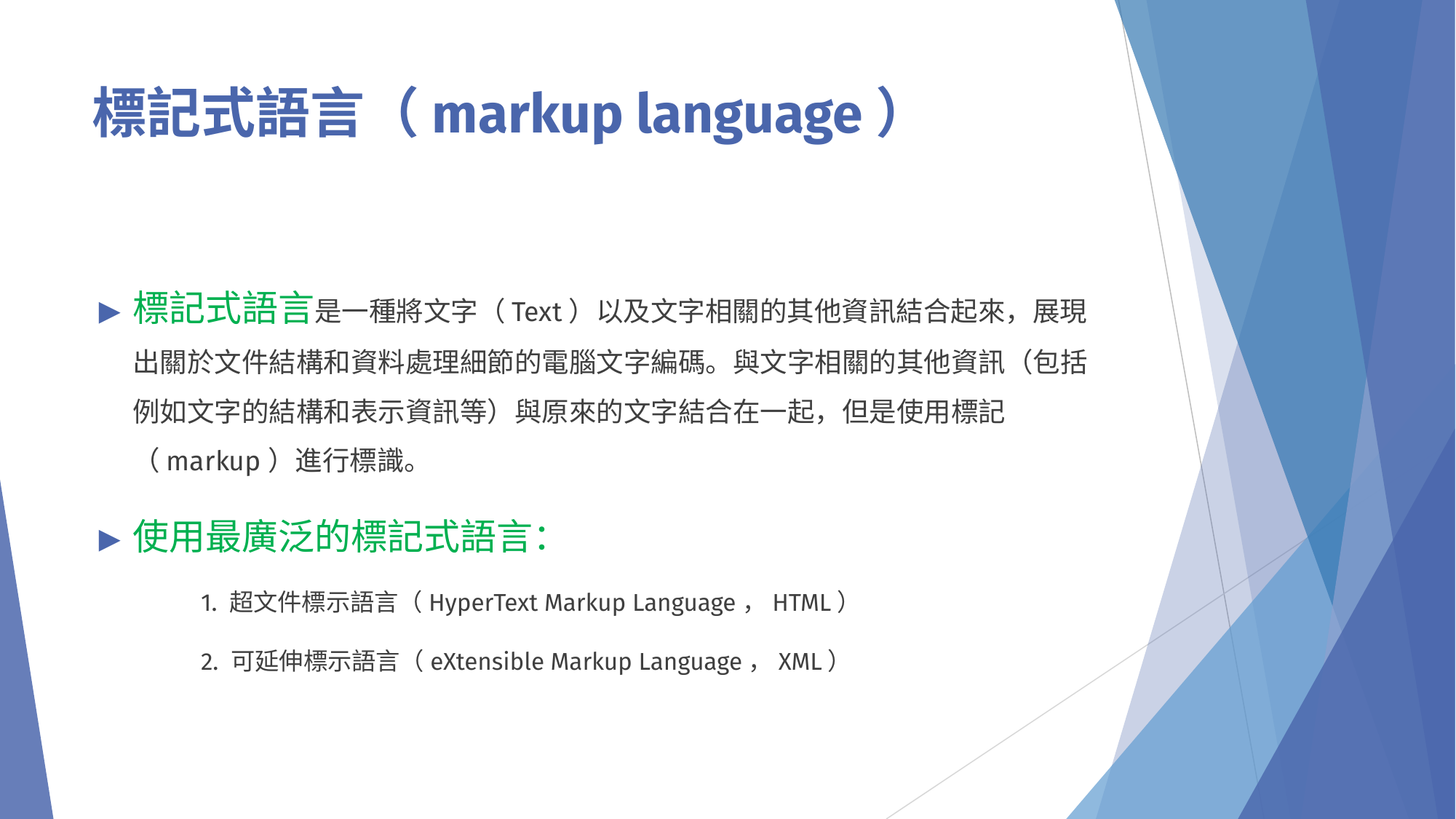

# 標記式語言（markup language）
標記式語言是一種將文字（Text）以及文字相關的其他資訊結合起來，展現出關於文件結構和資料處理細節的電腦文字編碼。與文字相關的其他資訊（包括例如文字的結構和表示資訊等）與原來的文字結合在一起，但是使用標記（markup）進行標識。
使用最廣泛的標記式語言：
	1. 超文件標示語言（HyperText Markup Language，HTML）
	2. 可延伸標示語言（eXtensible Markup Language，XML）